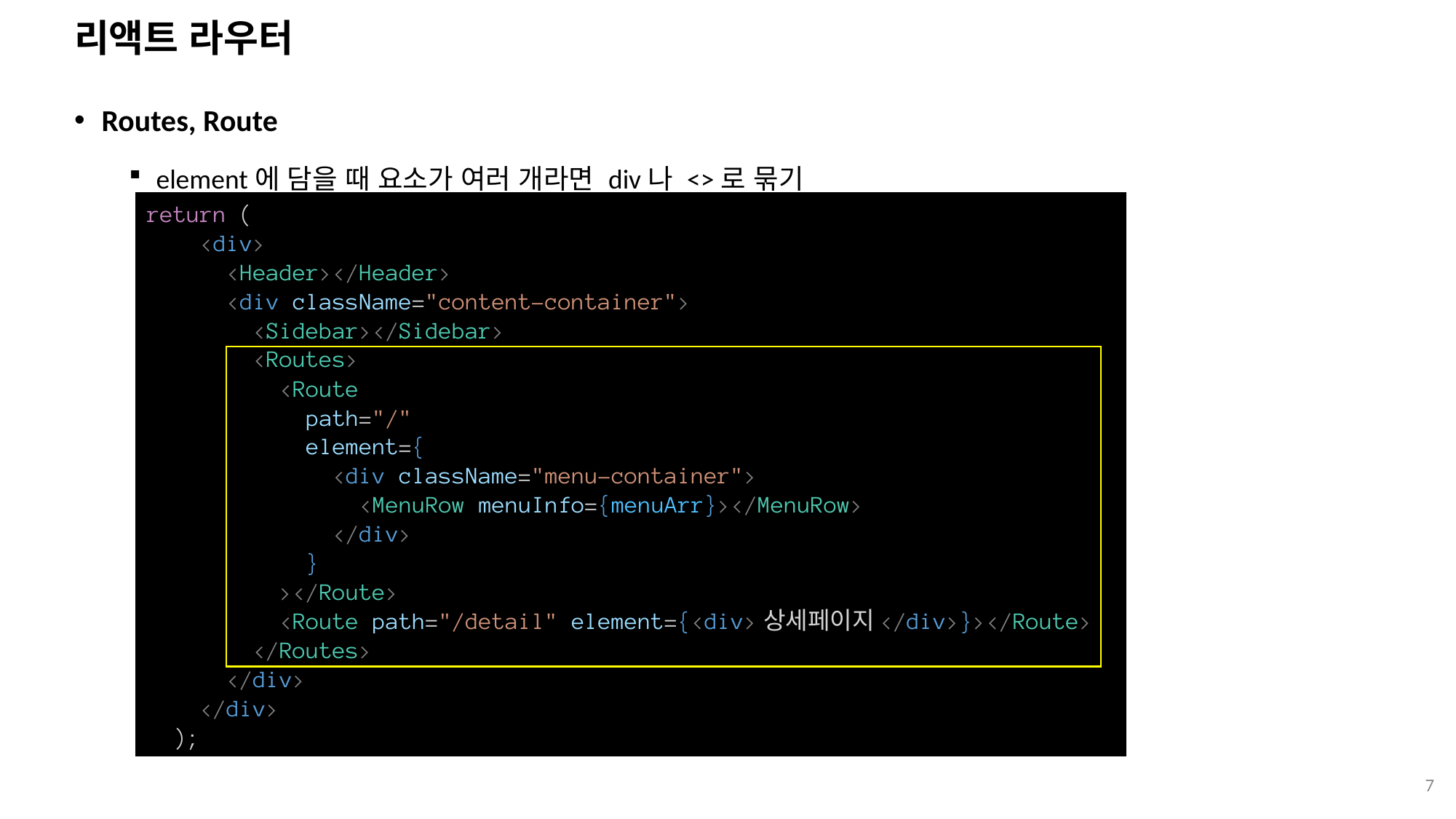

# 리액트 라우터
Routes, Route
element에 담을 때 요소가 여러 개라면 div나 <>로 묶기

return (
    <div>
      <Header></Header>
      <div className="content-container">
        <Sidebar></Sidebar>
        <Routes>
          <Route
            path="/"
            element={
              <div className="menu-container">
                <MenuRow menuInfo={menuArr}></MenuRow>
              </div>
            }
          ></Route>
          <Route path="/detail" element={<div>상세페이지</div>}></Route>
        </Routes>
      </div>
    </div>
  );

7